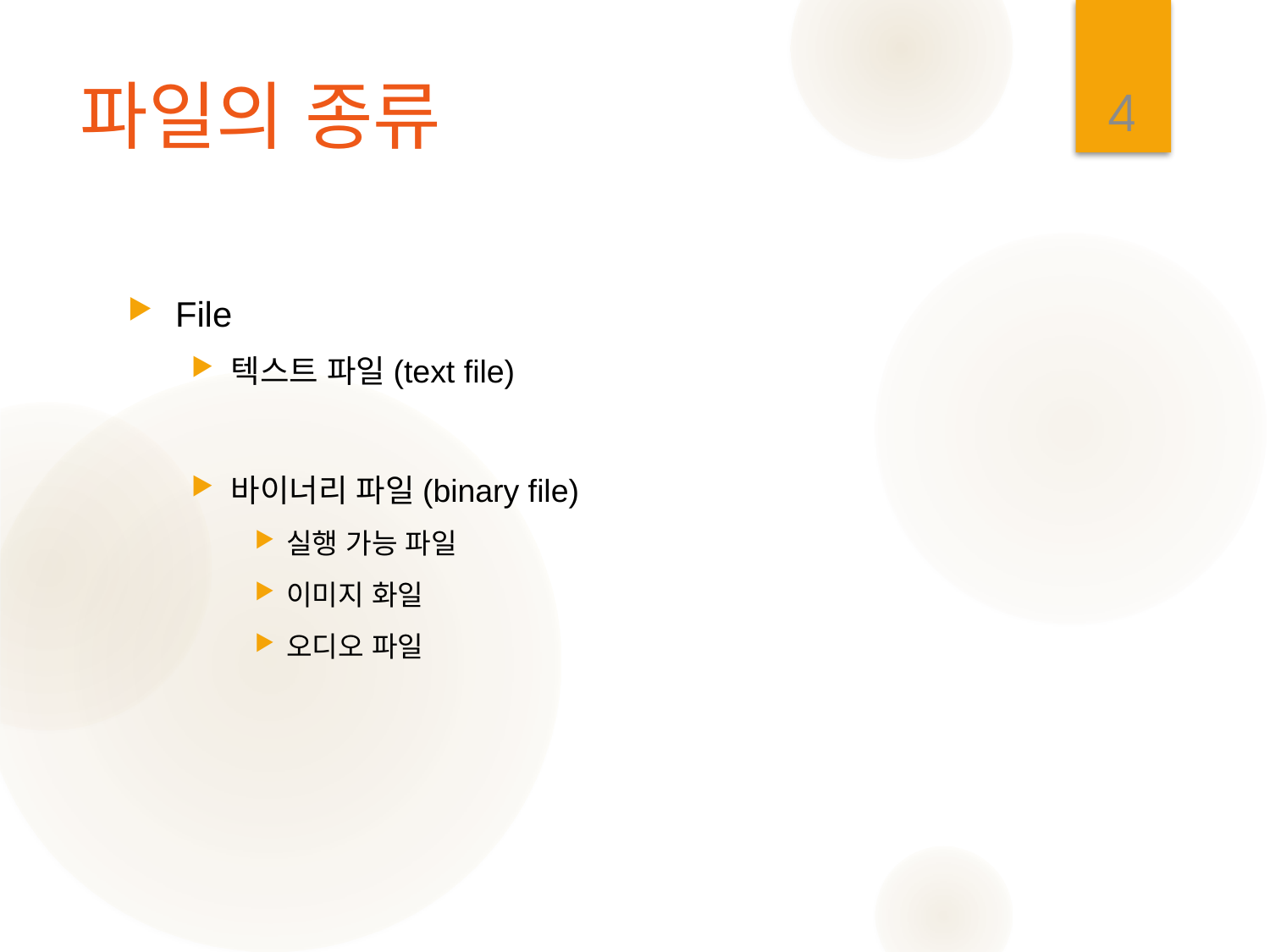

4
# 파일의 종류
File
텍스트 파일(text file)

바이너리 파일(binary file)
실행 가능 파일
이미지 화일
오디오 파일